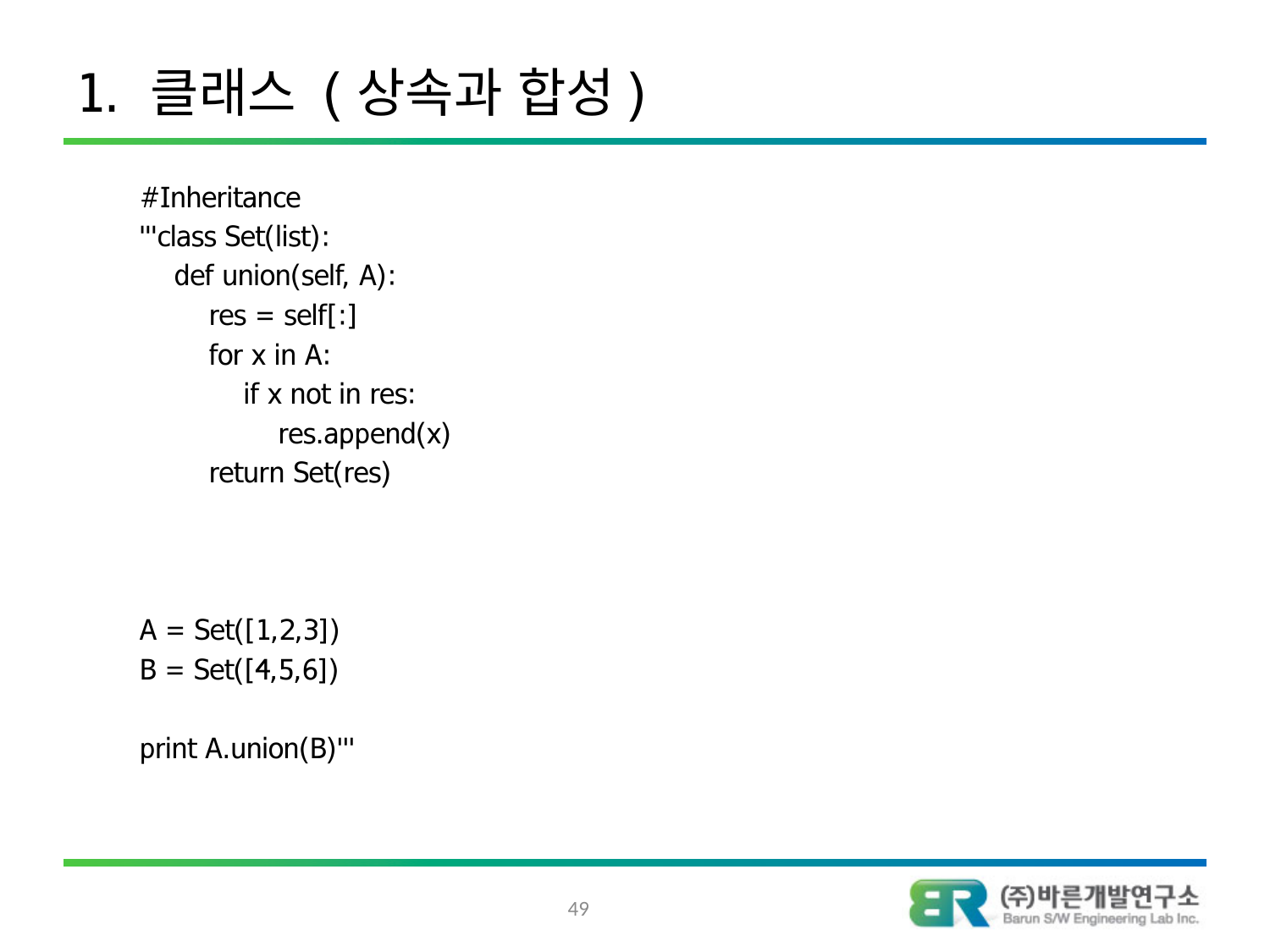

# 1. 클래스 (상속과 합성)
#Inheritance
'''class Set(list):
    def union(self, A):
        res = self[:]
        for x in A:
            if x not in res:
                res.append(x)
        return Set(res)

A = Set([1,2,3])
B = Set([4,5,6])

print A.union(B)'''

49